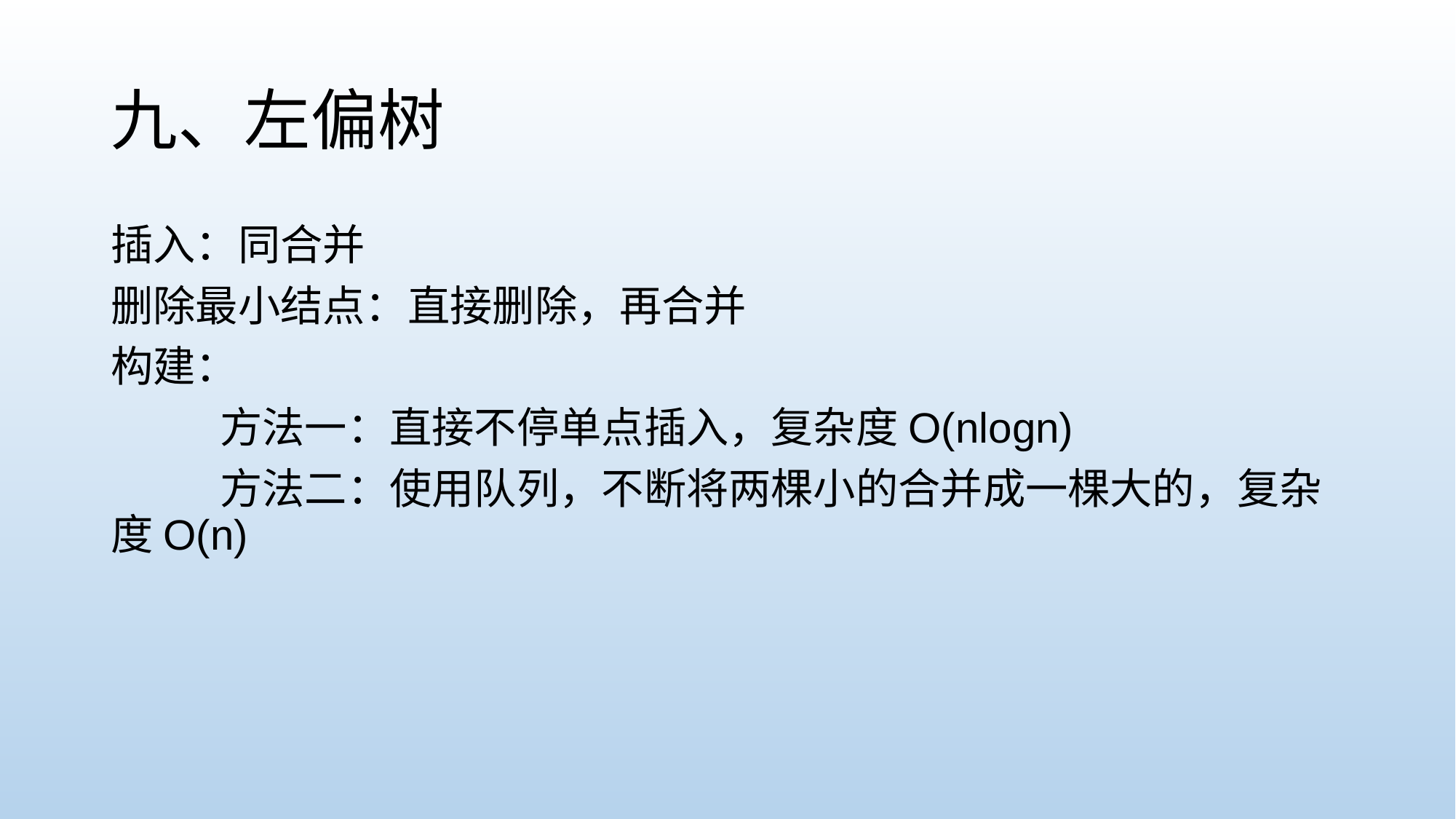

# 九、左偏树
插入：同合并
删除最小结点：直接删除，再合并
构建：
	方法一：直接不停单点插入，复杂度O(nlogn)
	方法二：使用队列，不断将两棵小的合并成一棵大的，复杂度O(n)